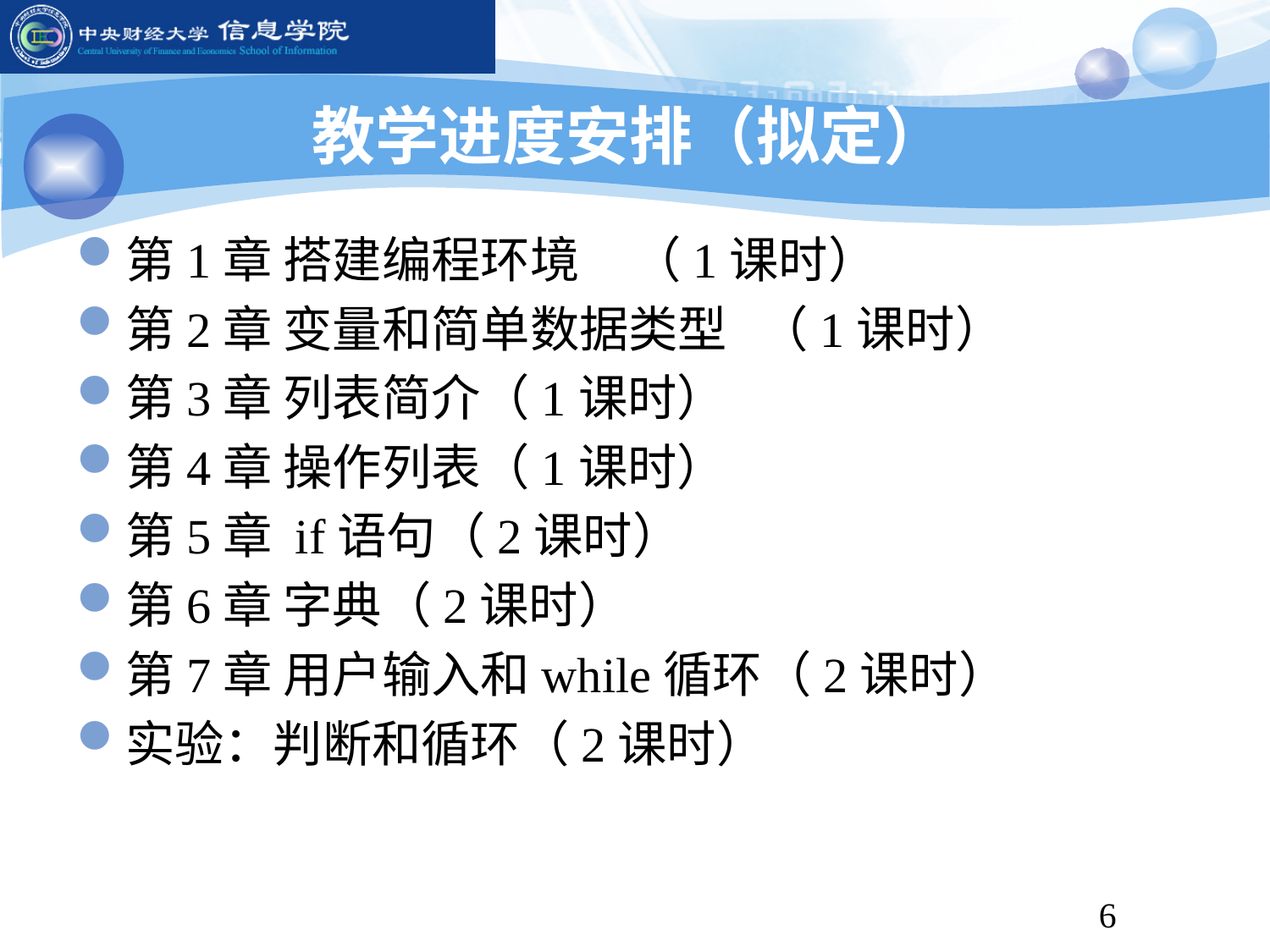

# 教学进度安排（拟定）
第1章 搭建编程环境	（1课时）
第2章 变量和简单数据类型	（1课时）
第3章 列表简介（1课时）
第4章 操作列表（1课时）
第5章 if语句（2课时）
第6章 字典（2课时）
第7章 用户输入和while循环（2课时）
实验：判断和循环（2课时）